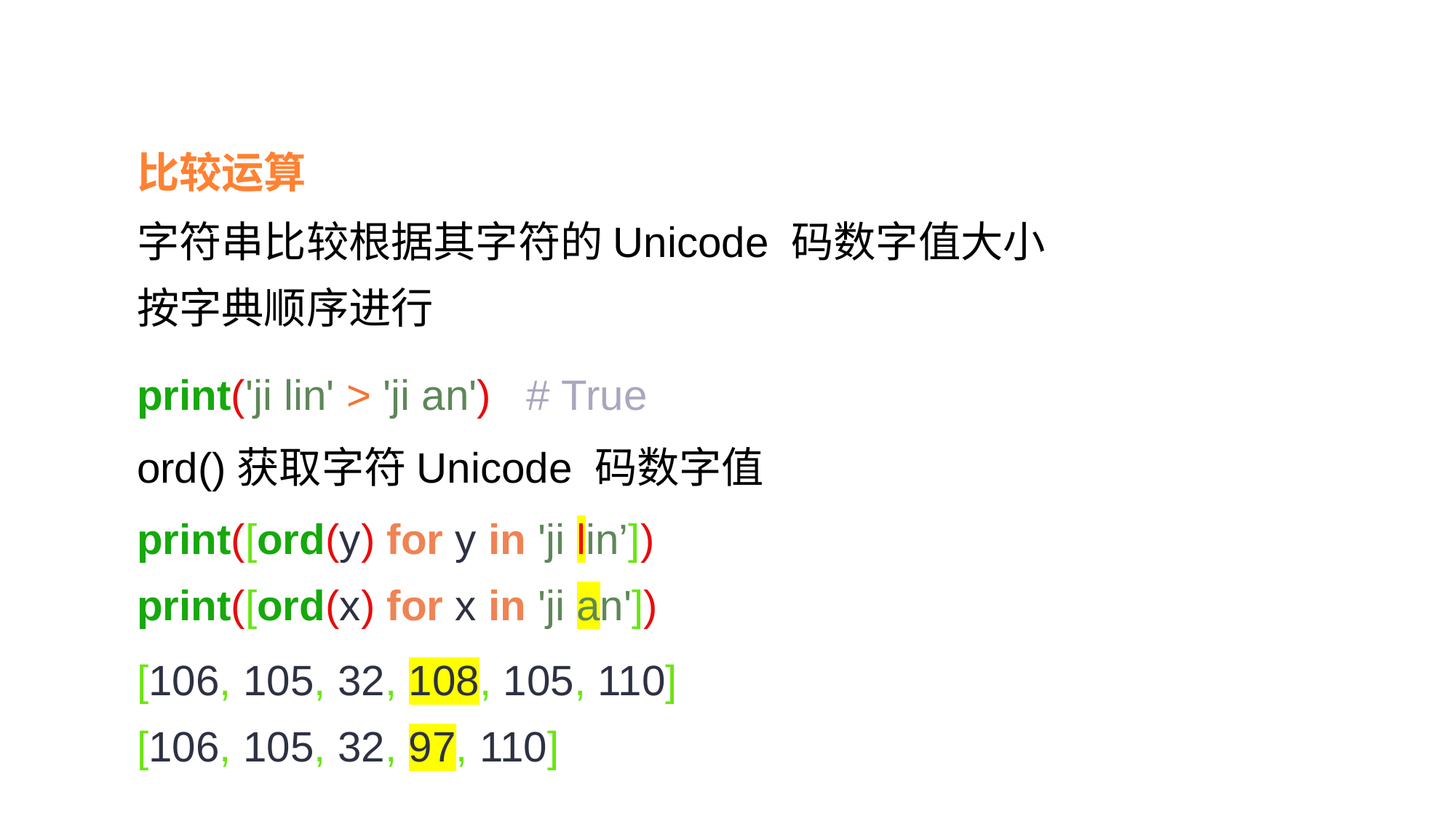

比较运算
字符串比较根据其字符的Unicode 码数字值大小
按字典顺序进行
print('ji lin' > 'ji an')   # True
ord()获取字符Unicode 码数字值
print([ord(y) for y in 'ji lin’])
print([ord(x) for x in 'ji an'])
[106, 105, 32, 108, 105, 110]
[106, 105, 32, 97, 110]